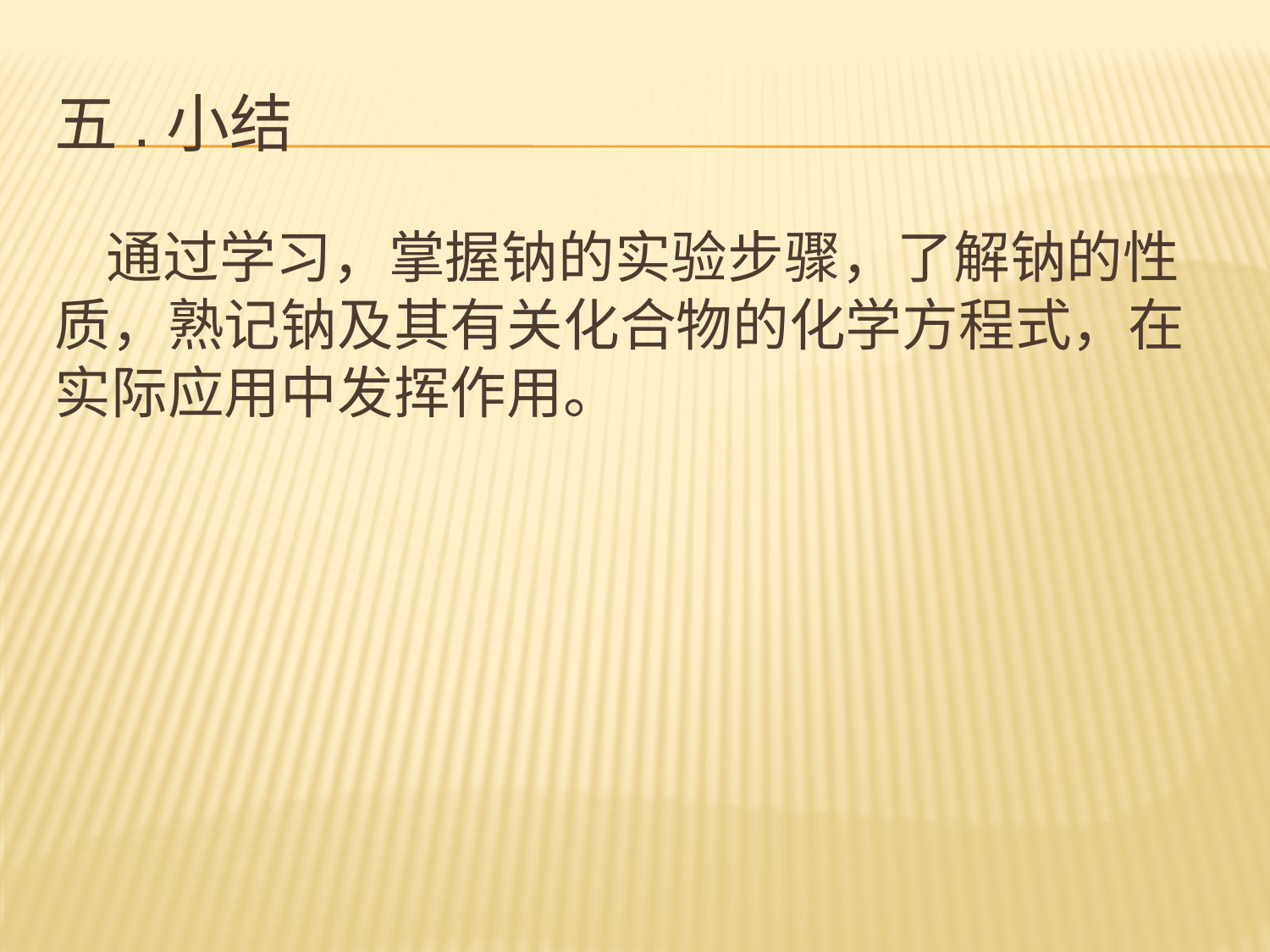

# 五.小结
   通过学习，掌握钠的实验步骤，了解钠的性质，熟记钠及其有关化合物的化学方程式，在实际应用中发挥作用。